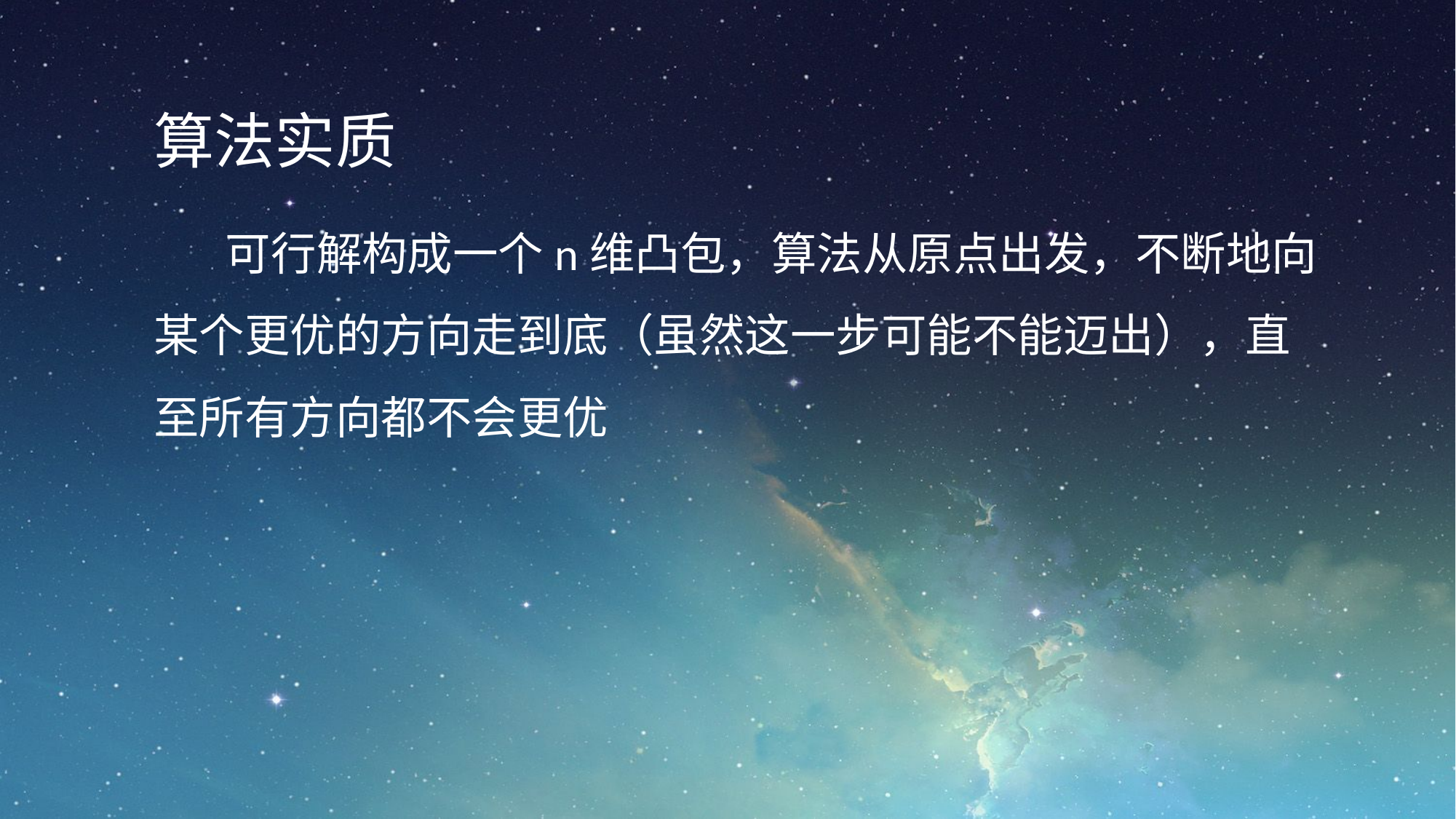

算法实质
可行解构成一个n维凸包，算法从原点出发，不断地向某个更优的方向走到底（虽然这一步可能不能迈出），直至所有方向都不会更优